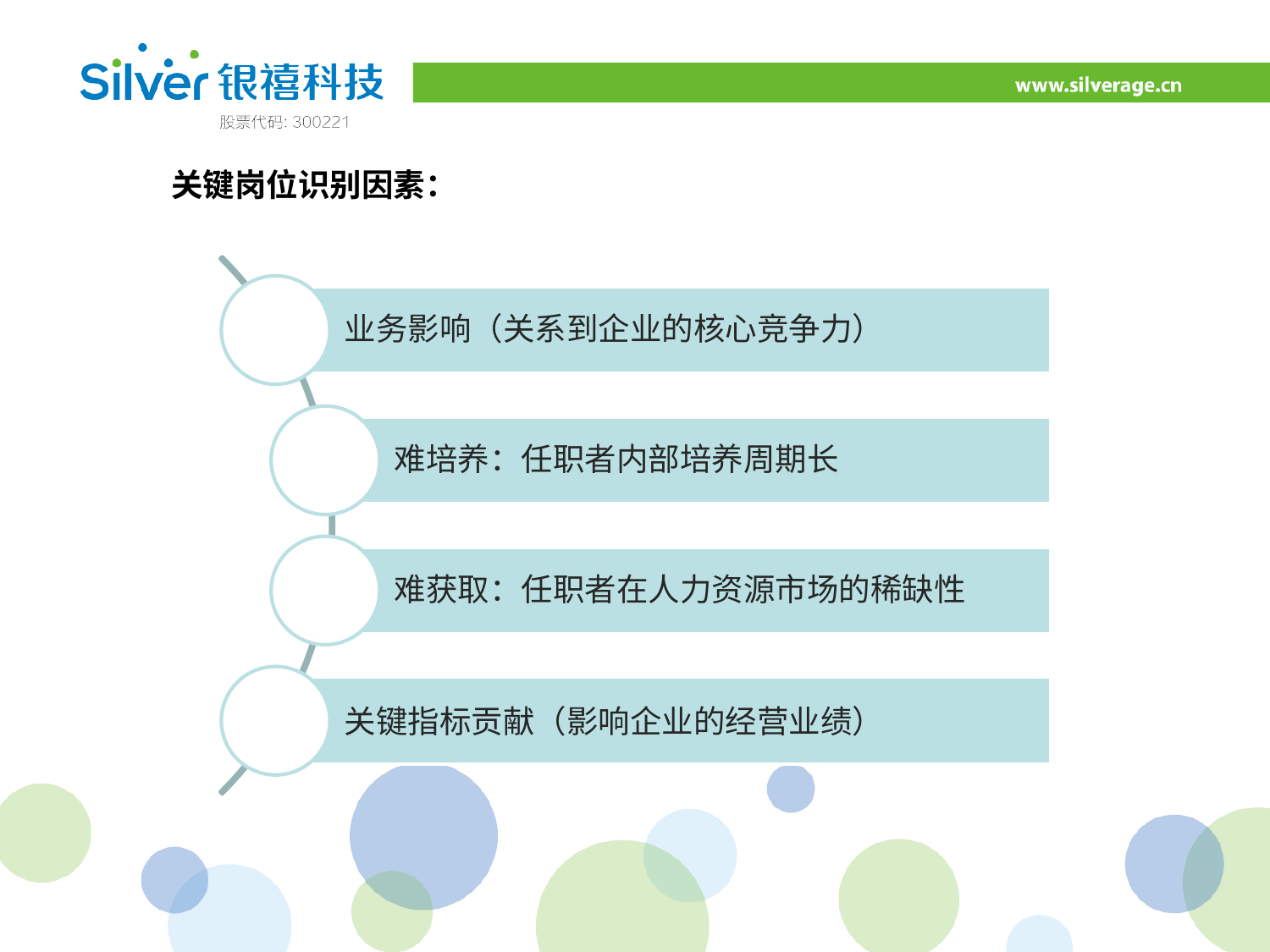

关键岗位识别因素：
业务影响（关系到企业的核心竞争力）
难培养：任职者内部培养周期长
难获取：任职者在人力资源市场的稀缺性

关键指标贡献（影响企业的经营业绩）